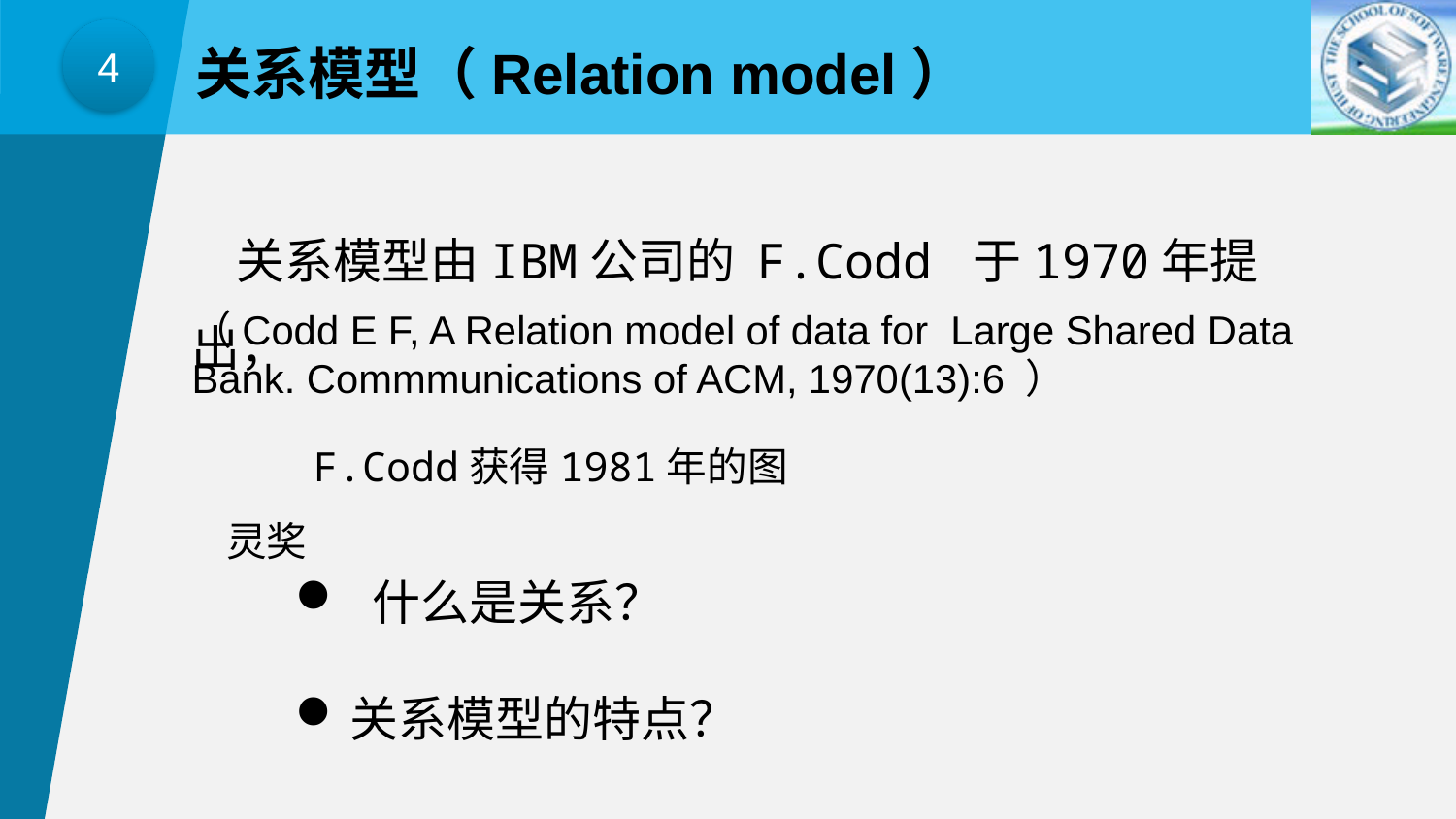

4
关系模型（Relation model）
   关系模型由IBM公司的 F.Codd 于1970年提出，
（Codd E F, A Relation model of data for  Large Shared Data Bank. Commmunications of ACM, 1970(13):6 ）
   F.Codd获得1981年的图灵奖
 什么是关系？
关系模型的特点？